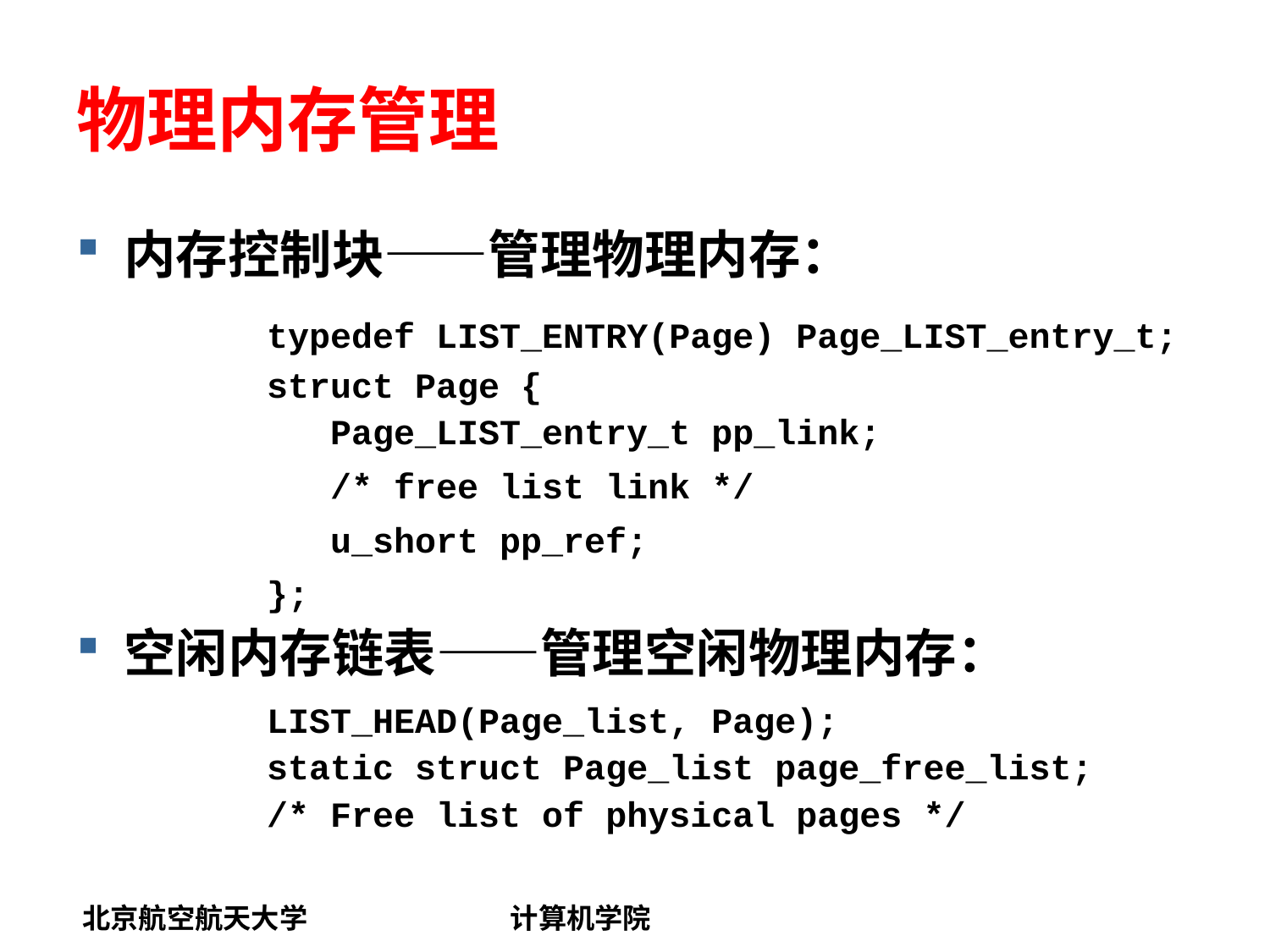

# 物理内存管理
内存控制块——管理物理内存：
	typedef LIST_ENTRY(Page) Page_LIST_entry_t;
	struct Page {
	    	Page_LIST_entry_t pp_link;
		/* free list link */
	   	u_short pp_ref;
	};
空闲内存链表——管理空闲物理内存：
	LIST_HEAD(Page_list, Page);
	static struct Page_list page_free_list;
	/* Free list of physical pages */